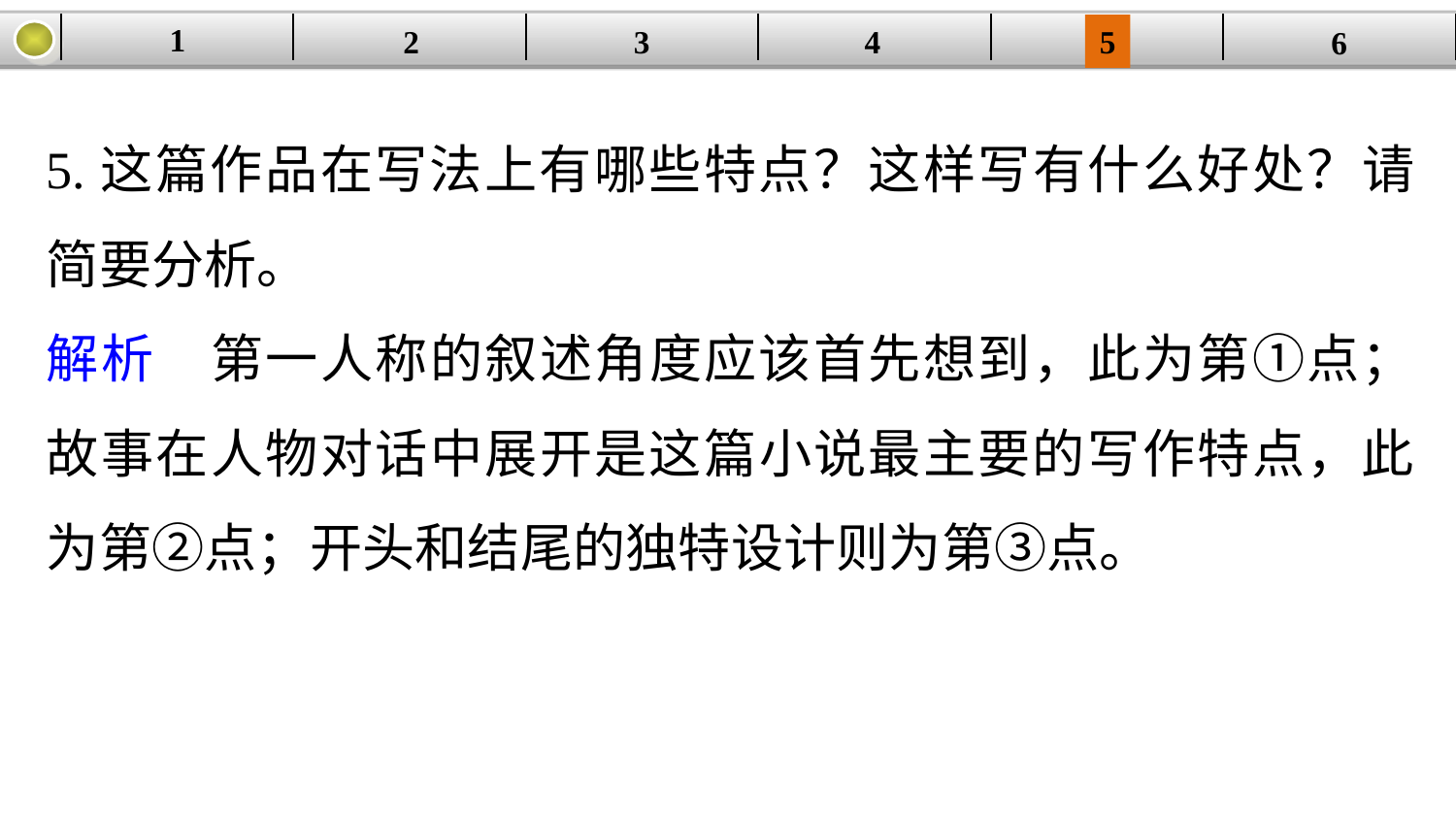

1
|  |  |  |  |  |  |
| --- | --- | --- | --- | --- | --- |
2
3
4
5
6

5.这篇作品在写法上有哪些特点？这样写有什么好处？请简要分析。
解析　第一人称的叙述角度应该首先想到，此为第①点；故事在人物对话中展开是这篇小说最主要的写作特点，此为第②点；开头和结尾的独特设计则为第③点。